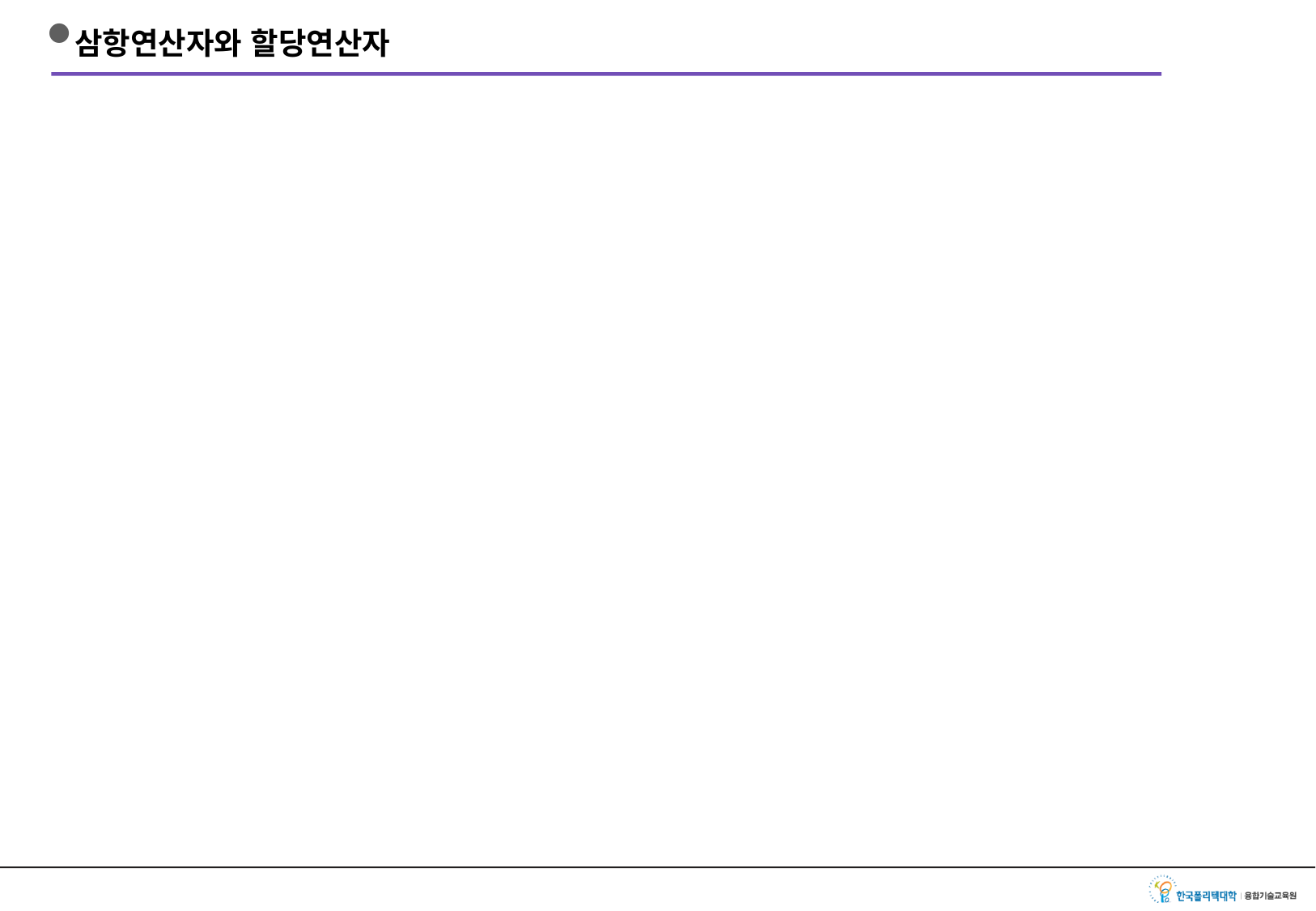

# 삼항연산자와 할당연산자
삼항연산자
연산  ? true인 경우 : false인 경우
할당 연산자
‘=‘  지정된 변수에 데이터 할당
‘+= / -=‘ 축약형
a += 10 은  a = a+ 10과 동일한 의미